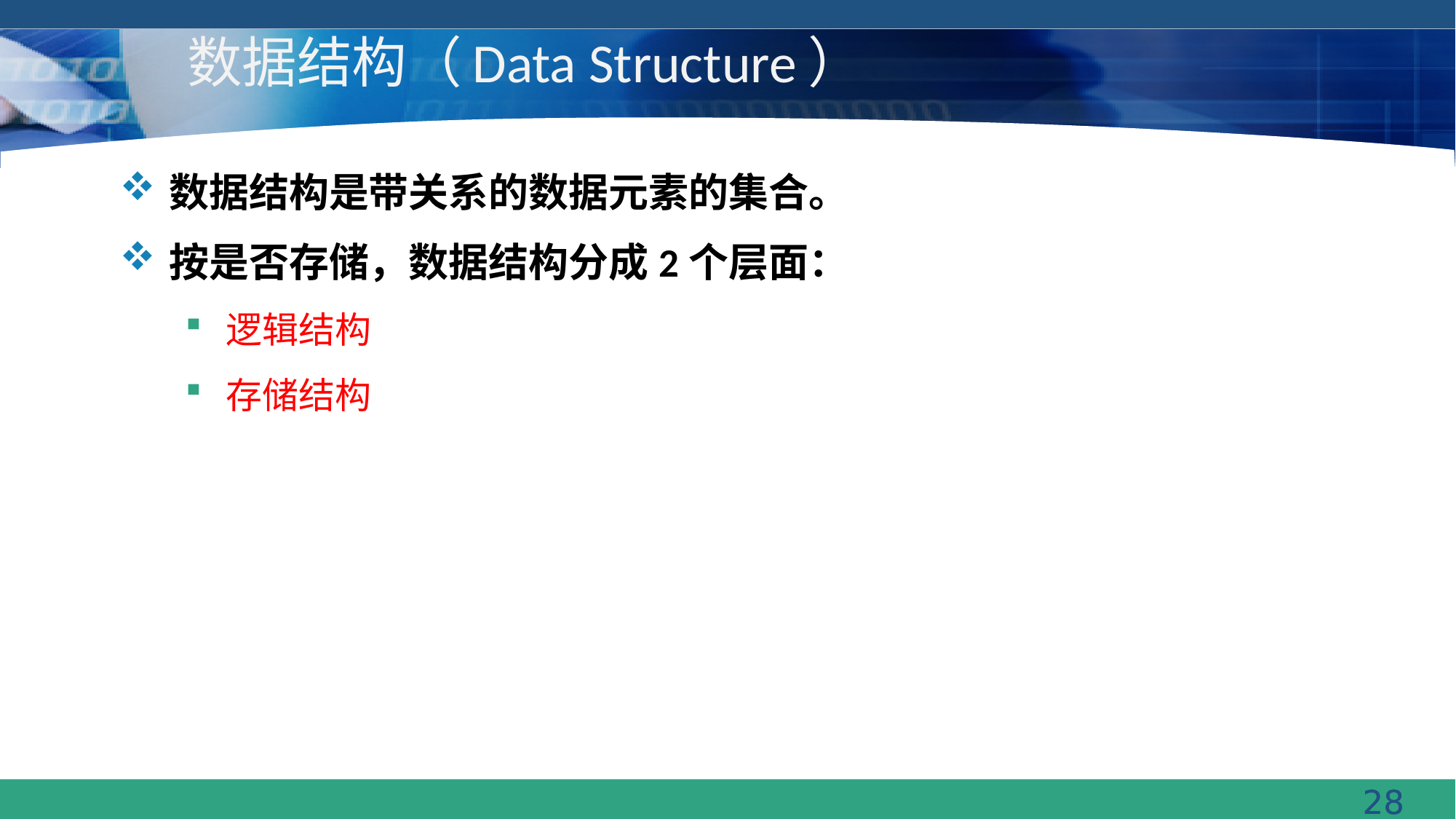

# 数据结构（Data Structure）
数据结构是带关系的数据元素的集合。
按是否存储，数据结构分成2个层面：
逻辑结构
存储结构